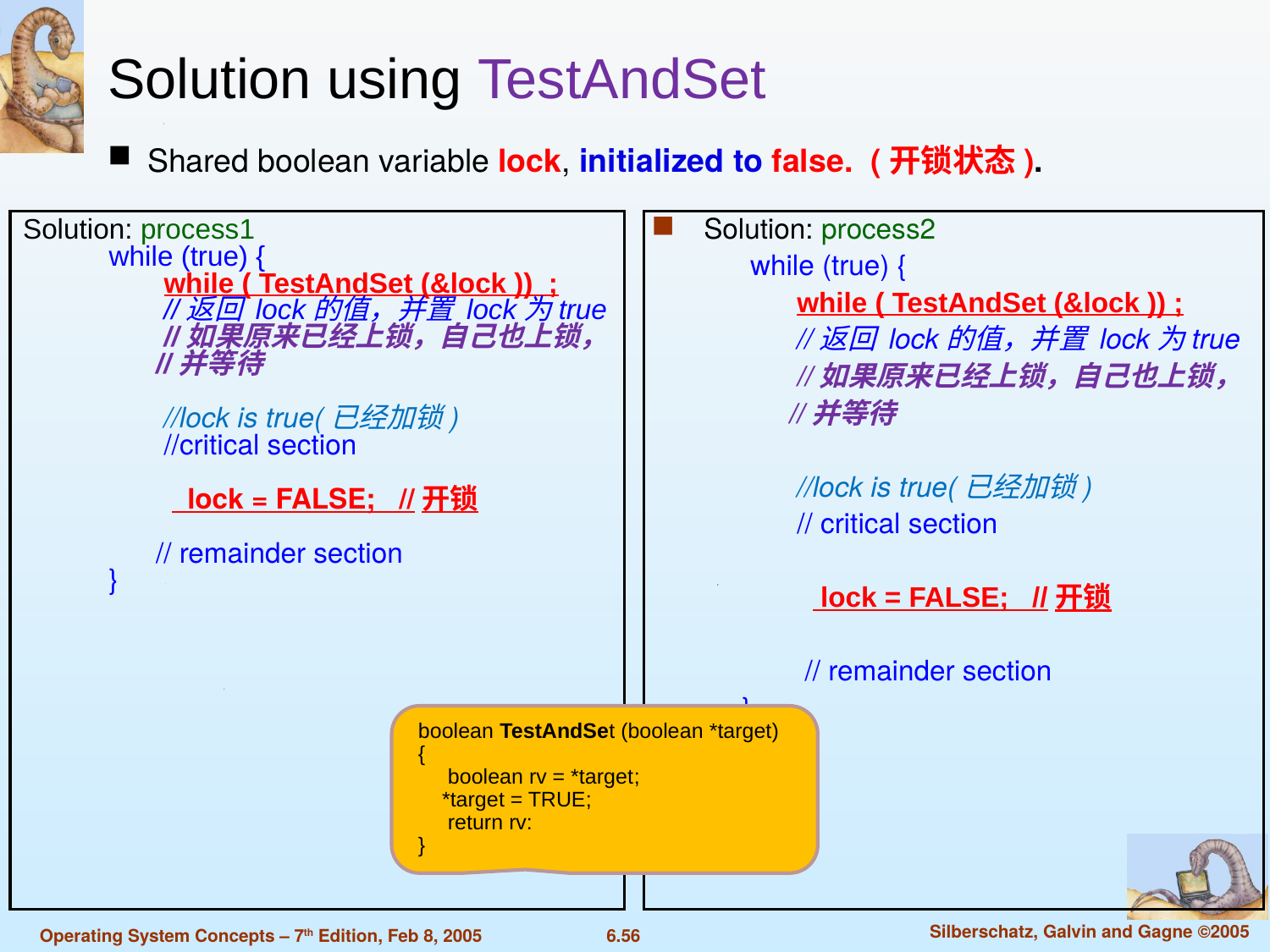

Solution using TestAndSet
Shared boolean variable lock, initialized to false.  (开锁状态).
Solution: process1
           while (true) {
                  while ( TestAndSet (&lock ))  ;
                  //返回 lock的值，并置 lock为true
                  //如果原来已经上锁，自己也上锁，
                 //并等待

                  //lock is true(已经加锁)
                  //critical section

                     lock = FALSE;   //开锁

                 // remainder section
           }

Solution: process2
            while (true) {
                  while ( TestAndSet (&lock )) ;
                  //返回 lock的值，并置 lock为true
                  //如果原来已经上锁，自己也上锁，
                 //并等待

                  //lock is true(已经加锁)
                  // critical section

                     lock = FALSE;   //开锁

                   // remainder section
           }

 boolean TestAndSet (boolean *target)
 {
      boolean rv = *target;
     *target = TRUE;
      return rv:
 }